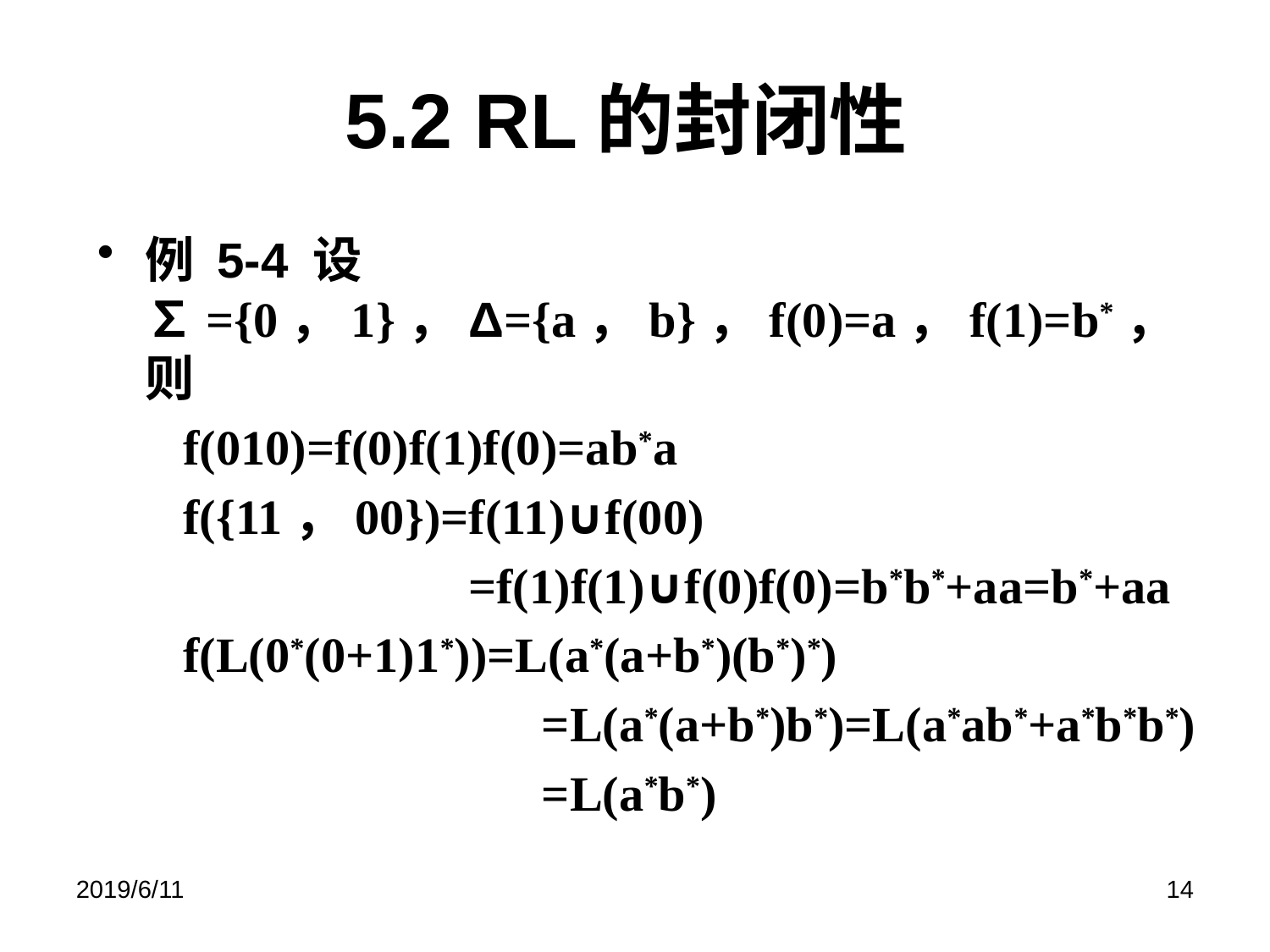

# 5.2 RL的封闭性
例 5-4 设∑={0，1}，Δ={a，b}，f(0)=a，f(1)=b*，则
       f(010)=f(0)f(1)f(0)=ab*a
       f({11，00})=f(11)∪f(00)
		                =f(1)f(1)∪f(0)f(0)=b*b*+aa=b*+aa
       f(L(0*(0+1)1*))=L(a*(a+b*)(b*)*)
		                      =L(a*(a+b*)b*)=L(a*ab*+a*b*b*)
		                      =L(a*b*)
2019/6/11
14